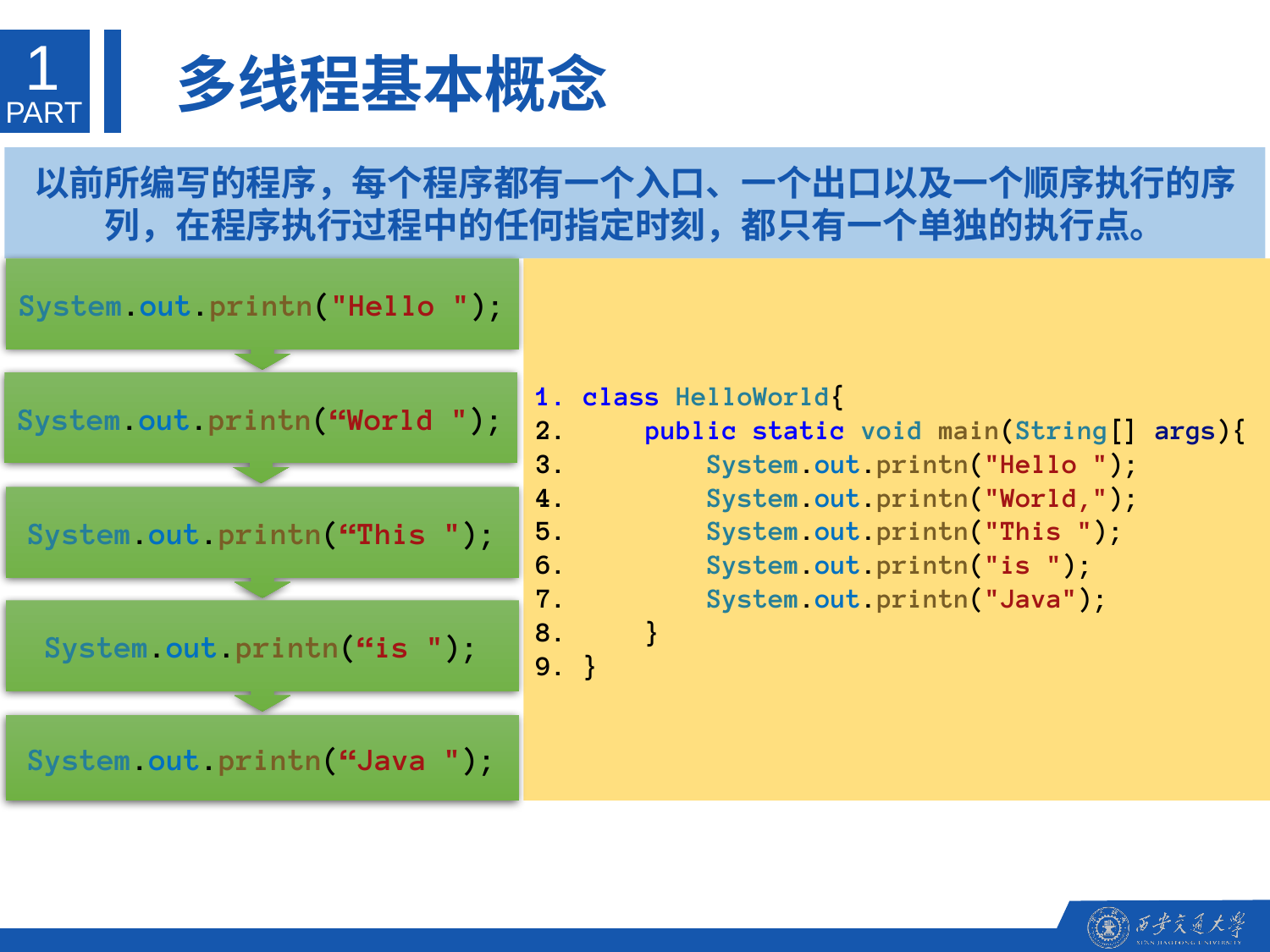

1
 多线程基本概念
PART
以前所编写的程序，每个程序都有一个入口、一个出口以及一个顺序执行的序列，在程序执行过程中的任何指定时刻，都只有一个单独的执行点。
class HelloWorld{
    public static void main(String[] args){
        System.out.printn("Hello ");
        System.out.printn("World,");
        System.out.printn("This ");
        System.out.printn("is ");
        System.out.printn("Java");
    }
}
System.out.printn("Hello ");
System.out.printn(“World ");
System.out.printn(“This ");
System.out.printn(“is ");
System.out.printn(“Java ");